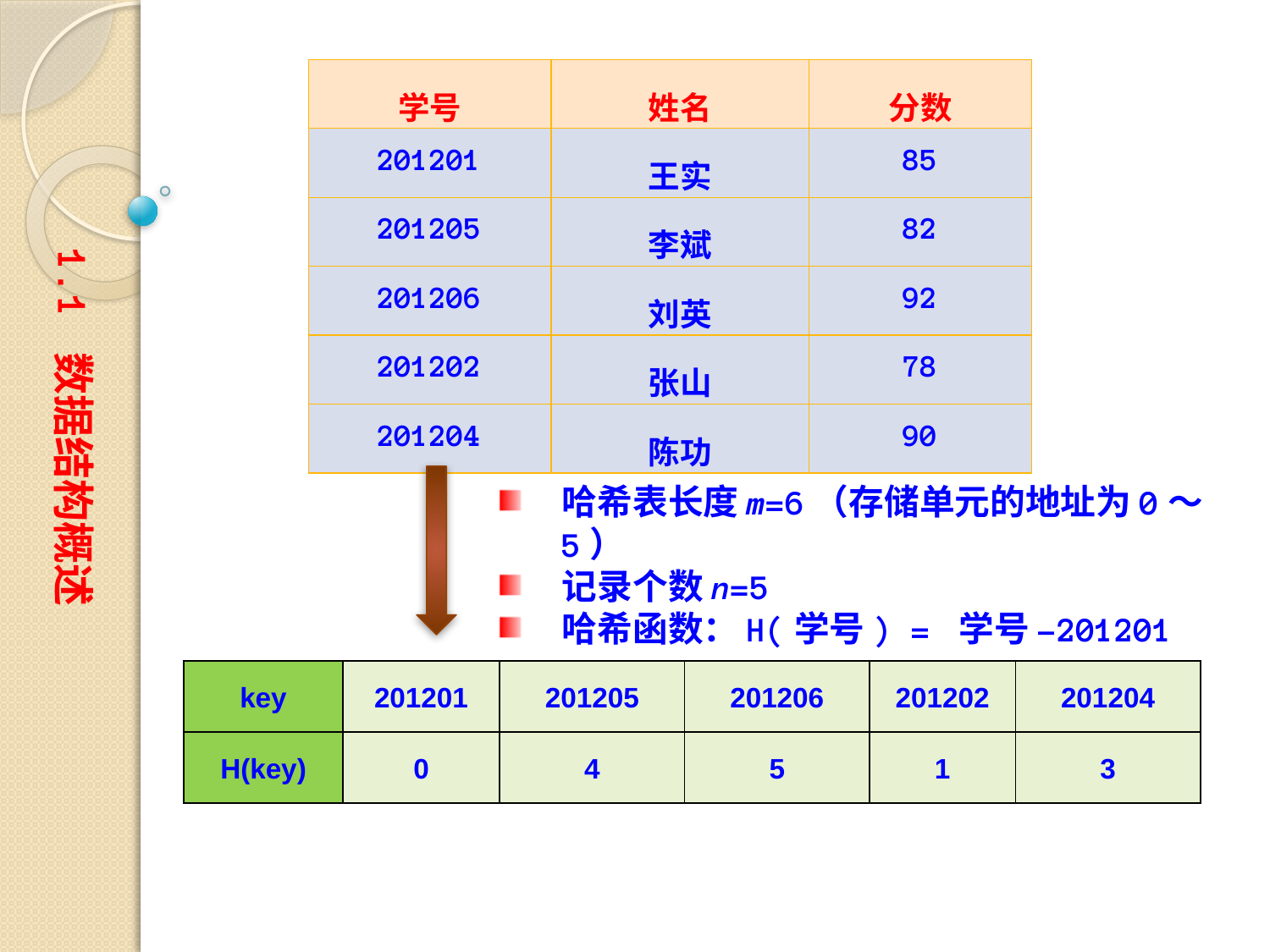

| 学号 | 姓名 | 分数 |
| --- | --- | --- |
| 201201 | 王实 | 85 |
| 201205 | 李斌 | 82 |
| 201206 | 刘英 | 92 |
| 201202 | 张山 | 78 |
| 201204 | 陈功 | 90 |
1.1 数据结构概述

哈希表长度m=6（存储单元的地址为0～5）
记录个数n=5
哈希函数：H(学号) = 学号-201201
| key | 201201 | 201205 | 201206 | 201202 | 201204 |
| --- | --- | --- | --- | --- | --- |
| H(key) | 0 | 4 | 5 | 1 | 3 |